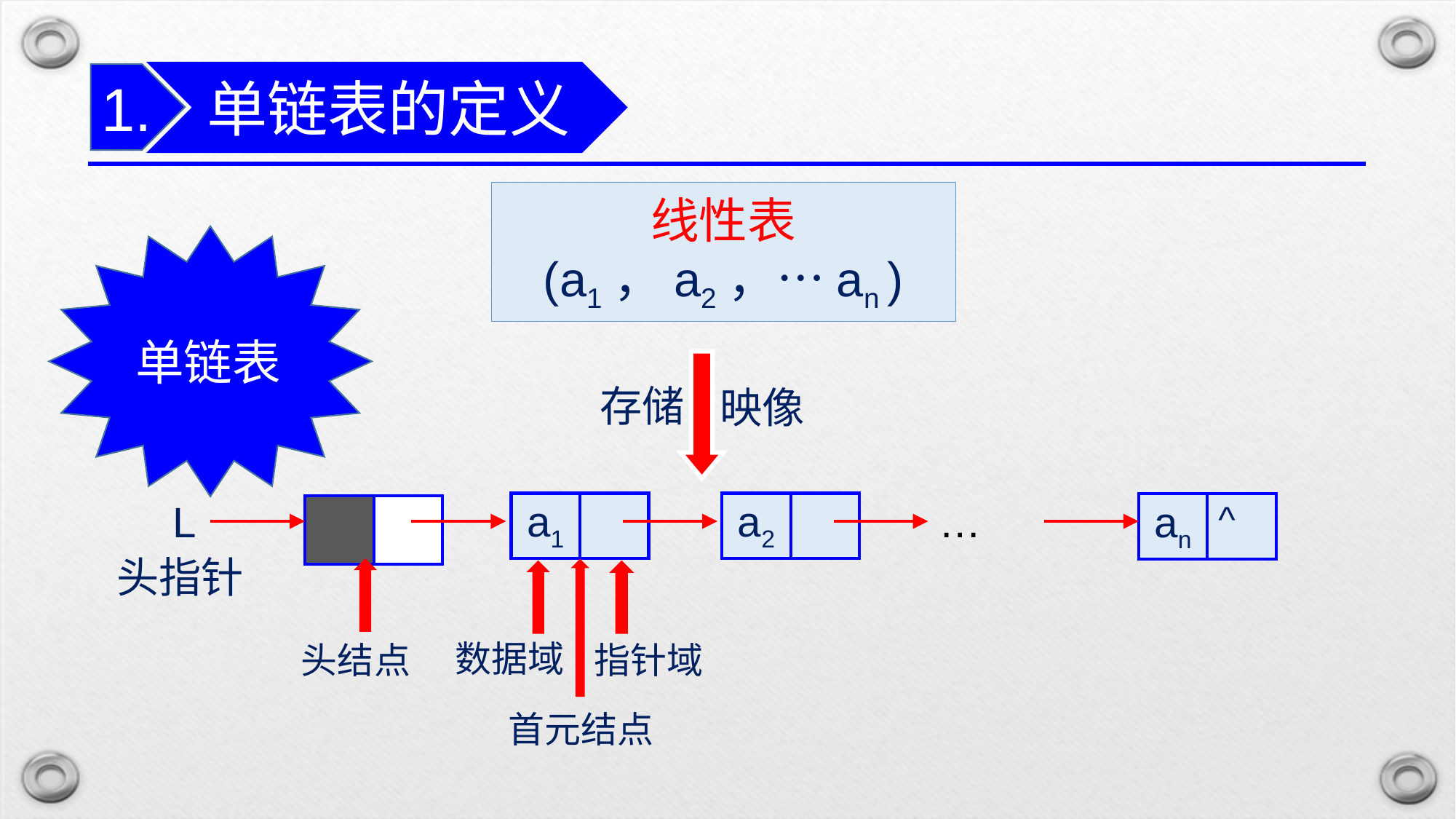

单链表的定义

1.
线性表
(a1，a2，…an )
单链表

存储
映像
L
…
| a1 |  |
| --- | --- |
| a2 |  |
| --- | --- |
| an | ^ |
| --- | --- |
|  |  |
| --- | --- |
头指针

数据域
头结点
指针域
首元结点